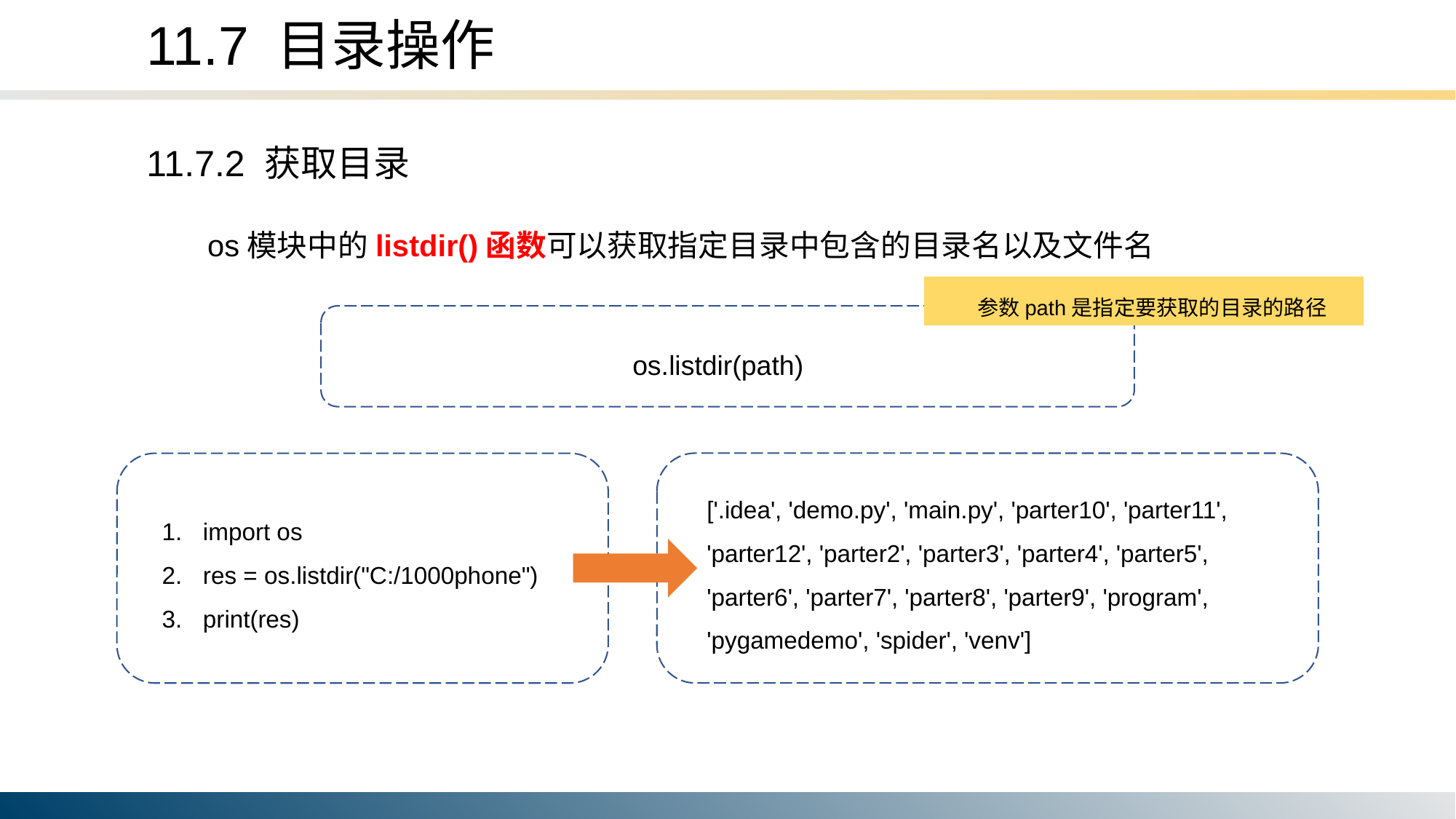

11.7 目录操作
11.7.2 获取目录
os模块中的listdir()函数可以获取指定目录中包含的目录名以及文件名
参数path是指定要获取的目录的路径

os.listdir(path)

['.idea', 'demo.py', 'main.py', 'parter10', 'parter11', 'parter12', 'parter2', 'parter3', 'parter4', 'parter5', 'parter6', 'parter7', 'parter8', 'parter9', 'program', 'pygamedemo', 'spider', 'venv']
import os
res = os.listdir("C:/1000phone")
print(res)